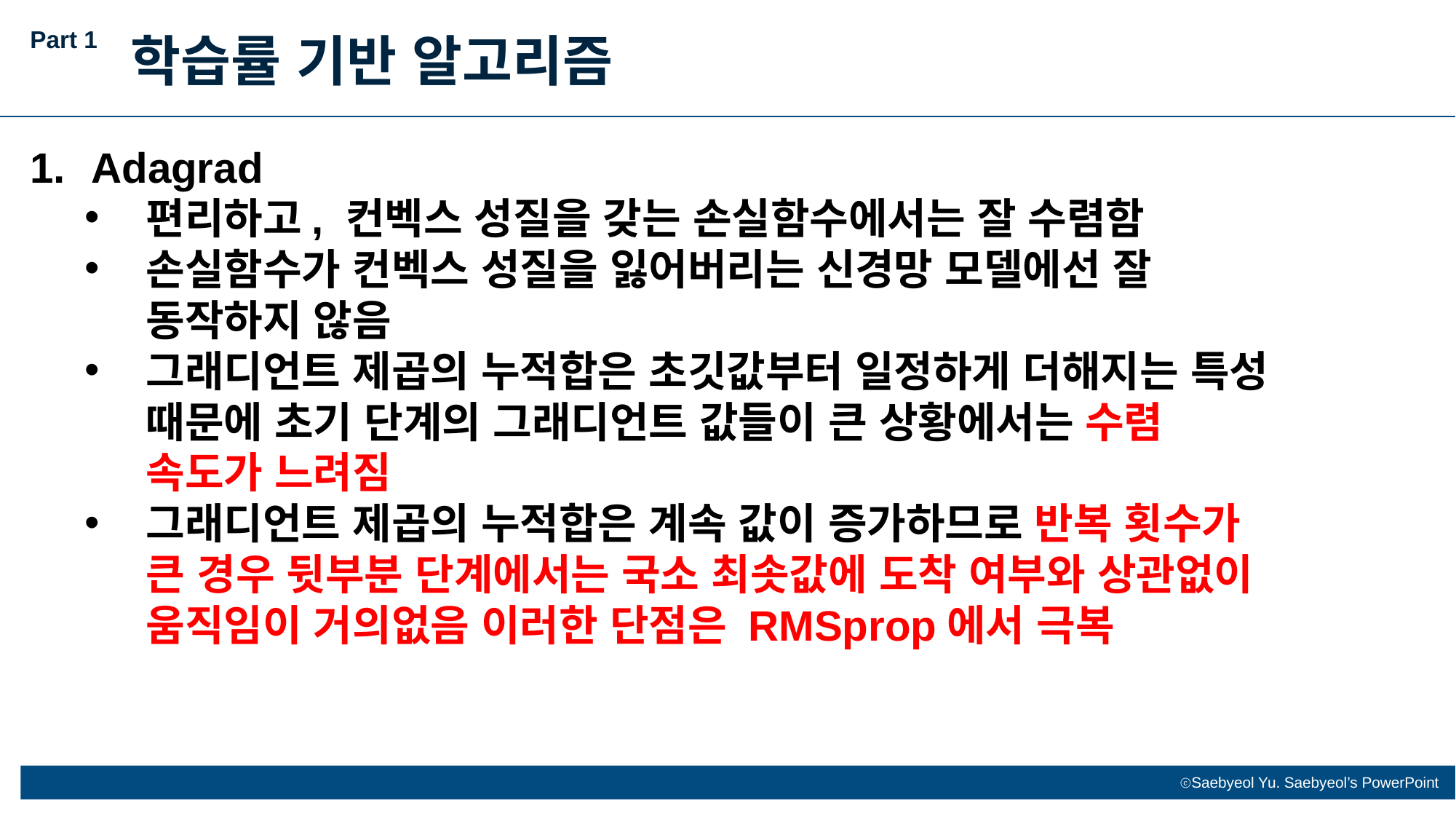

Part 1
학습률 기반 알고리즘
Adagrad
편리하고, 컨벡스 성질을 갖는 손실함수에서는 잘 수렴함
손실함수가 컨벡스 성질을 잃어버리는 신경망 모델에선 잘 동작하지 않음
그래디언트 제곱의 누적합은 초깃값부터 일정하게 더해지는 특성 때문에 초기 단계의 그래디언트 값들이 큰 상황에서는 수렴 속도가 느려짐
그래디언트 제곱의 누적합은 계속 값이 증가하므로 반복 횟수가 큰 경우 뒷부분 단계에서는 국소 최솟값에 도착 여부와 상관없이 움직임이 거의없음 이러한 단점은 RMSprop에서 극복